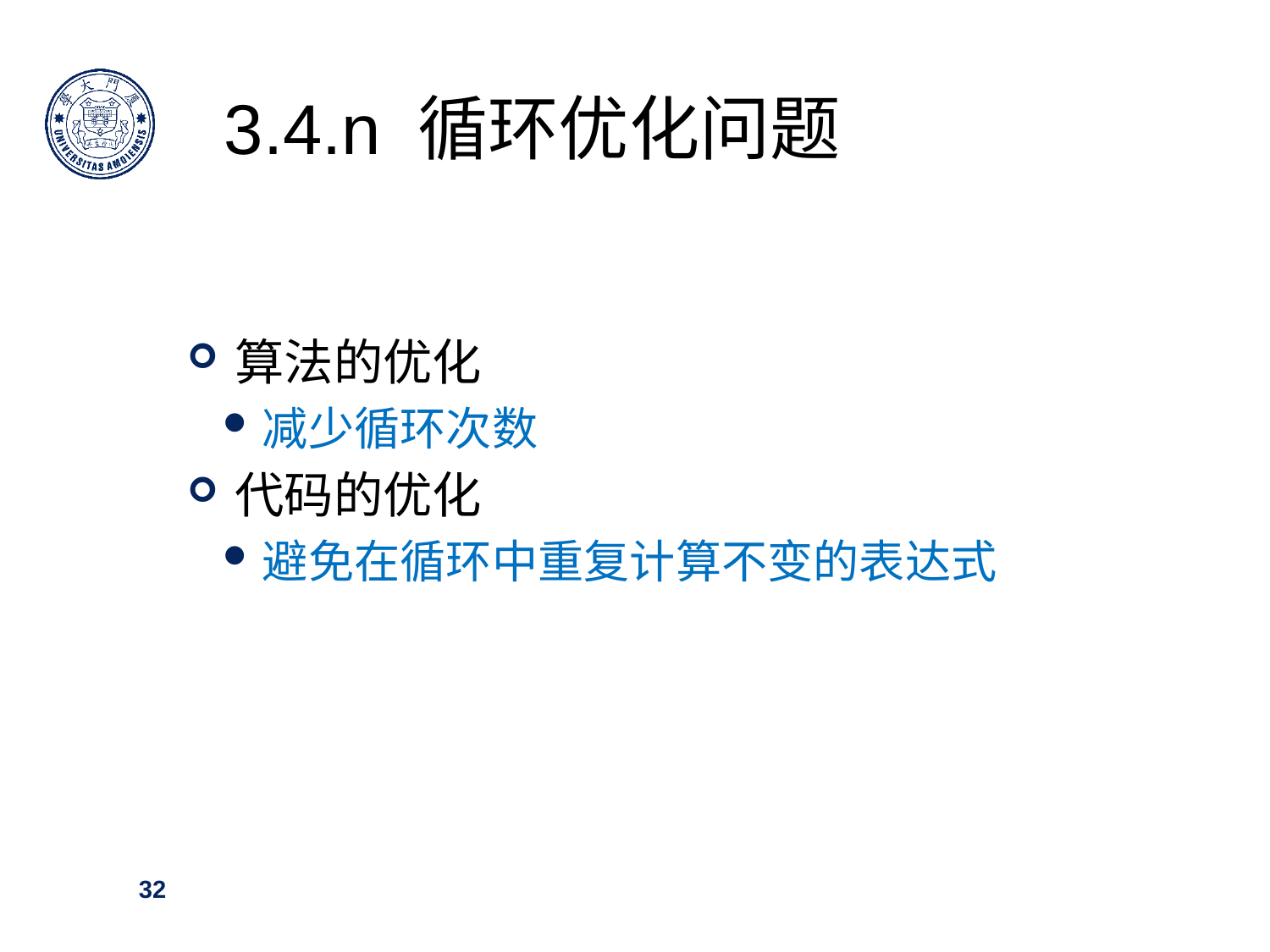

# 3.4.n 循环优化问题
算法的优化
减少循环次数
代码的优化
避免在循环中重复计算不变的表达式
32